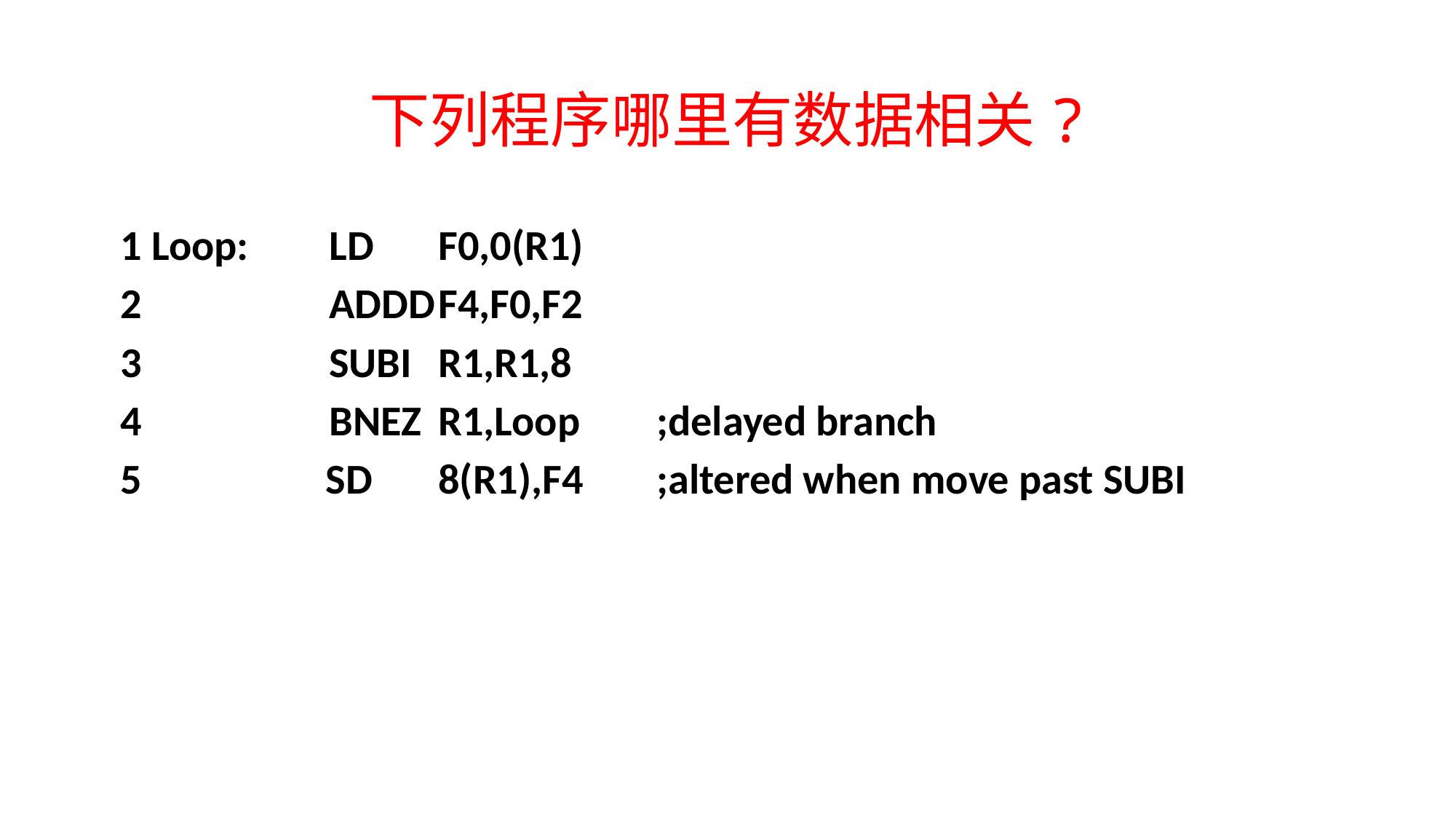

# 下列程序哪里有数据相关?
 1 Loop:	LD	F0,0(R1)
 2		ADDD	F4,F0,F2
 3		SUBI	R1,R1,8
 4		BNEZ	R1,Loop	;delayed branch
 5 	           SD	8(R1),F4	;altered when move past SUBI